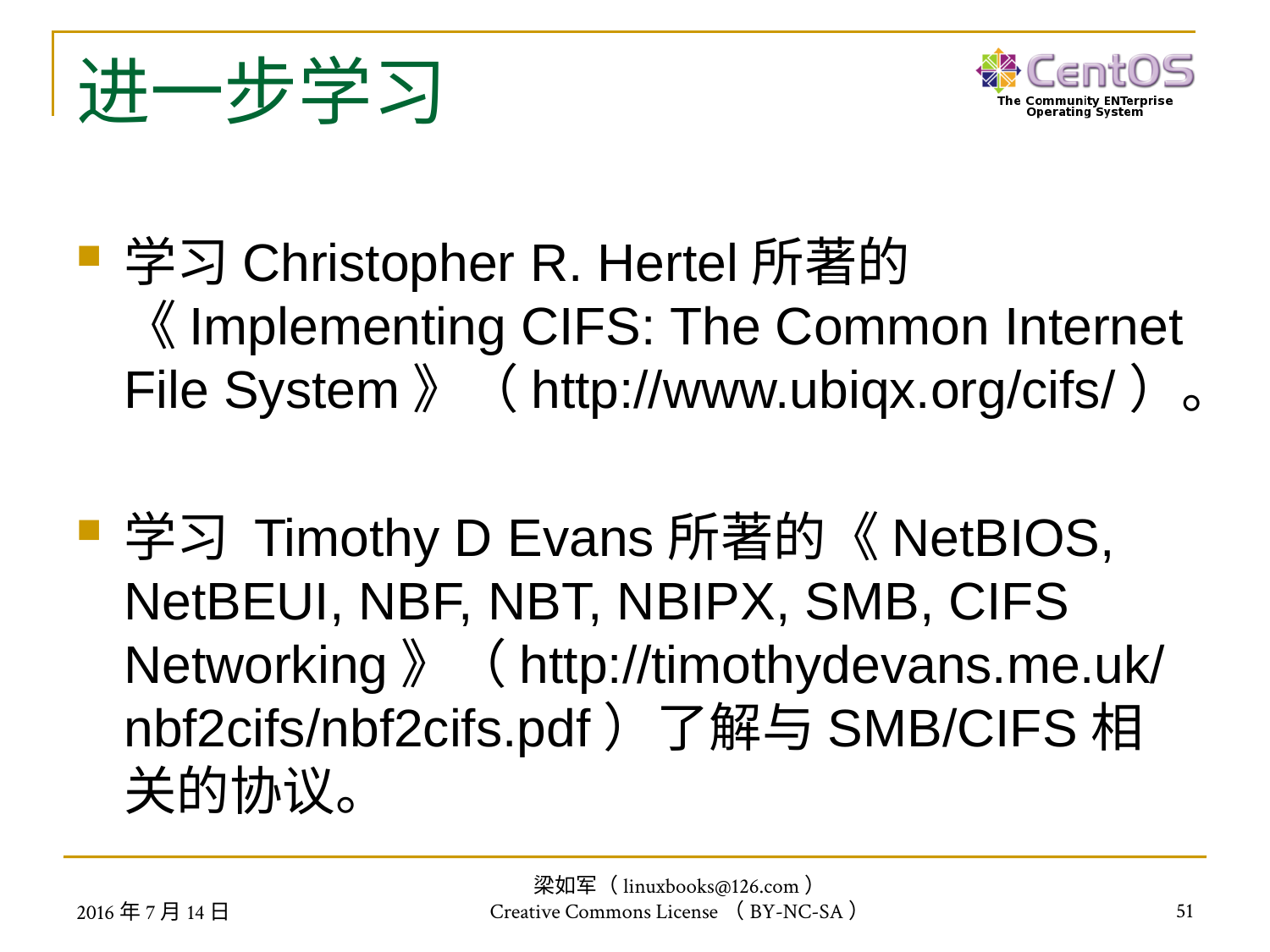

# 进一步学习
学习Christopher R. Hertel所著的《Implementing CIFS: The Common Internet File System》（http://www.ubiqx.org/cifs/）。

学习 Timothy D Evans所著的《NetBIOS, NetBEUI, NBF, NBT, NBIPX, SMB, CIFS Networking》（http://timothydevans.me.uk/nbf2cifs/nbf2cifs.pdf）了解与SMB/CIFS相关的协议。
梁如军（linuxbooks@126.com）
Creative Commons License（BY-NC-SA）
2016年7月14日
51